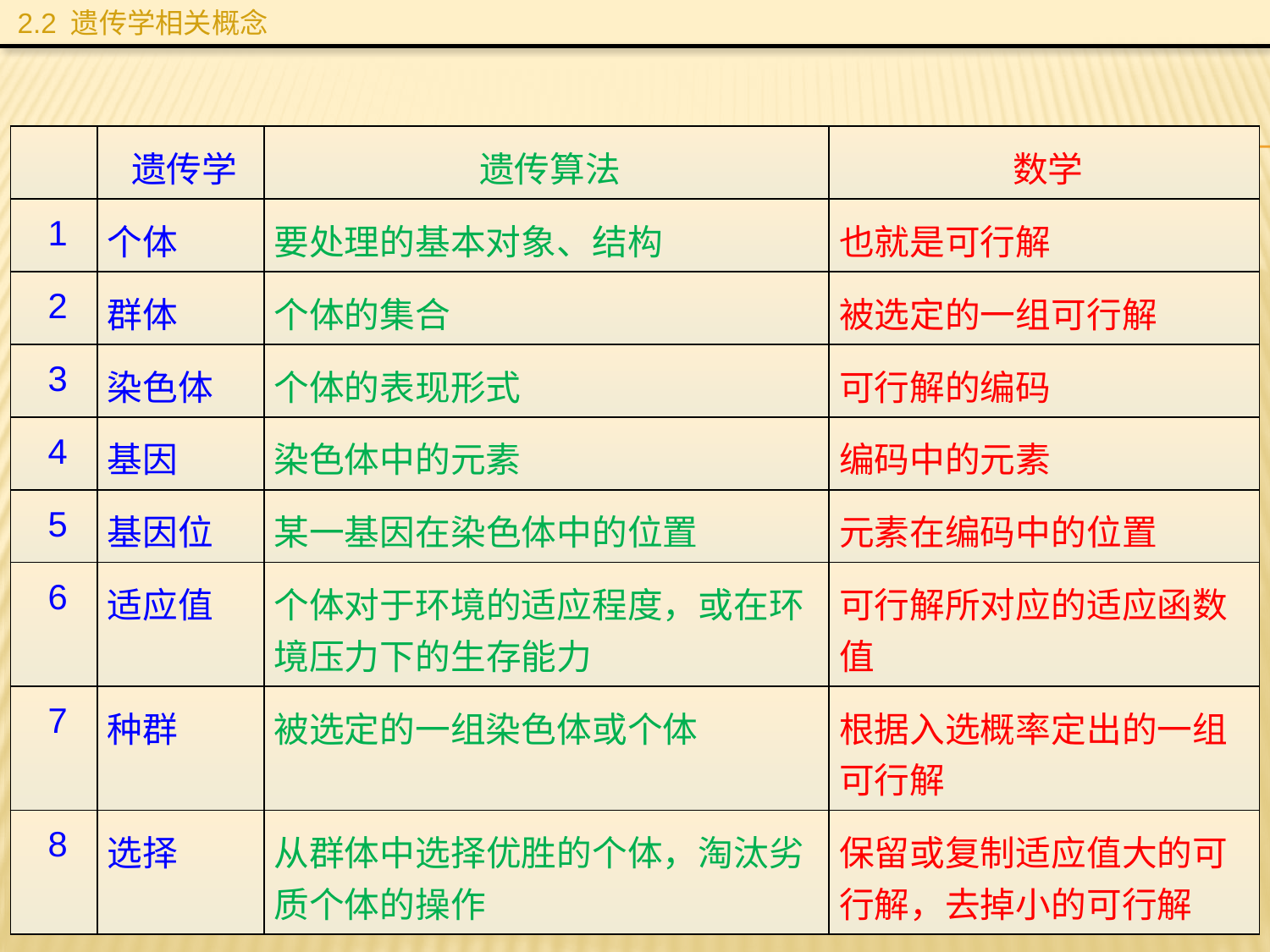

2.2 遗传学相关概念

|  | 遗传学 | 遗传算法 | 数学 |
| --- | --- | --- | --- |
| 1 | 个体 | 要处理的基本对象、结构 | 也就是可行解 |
| 2 | 群体 | 个体的集合 | 被选定的一组可行解 |
| 3 | 染色体 | 个体的表现形式 | 可行解的编码 |
| 4 | 基因 | 染色体中的元素 | 编码中的元素 |
| 5 | 基因位 | 某一基因在染色体中的位置 | 元素在编码中的位置 |
| 6 | 适应值 | 个体对于环境的适应程度，或在环境压力下的生存能力 | 可行解所对应的适应函数值 |
| 7 | 种群 | 被选定的一组染色体或个体 | 根据入选概率定出的一组可行解 |
| 8 | 选择 | 从群体中选择优胜的个体，淘汰劣质个体的操作 | 保留或复制适应值大的可行解，去掉小的可行解 |
24